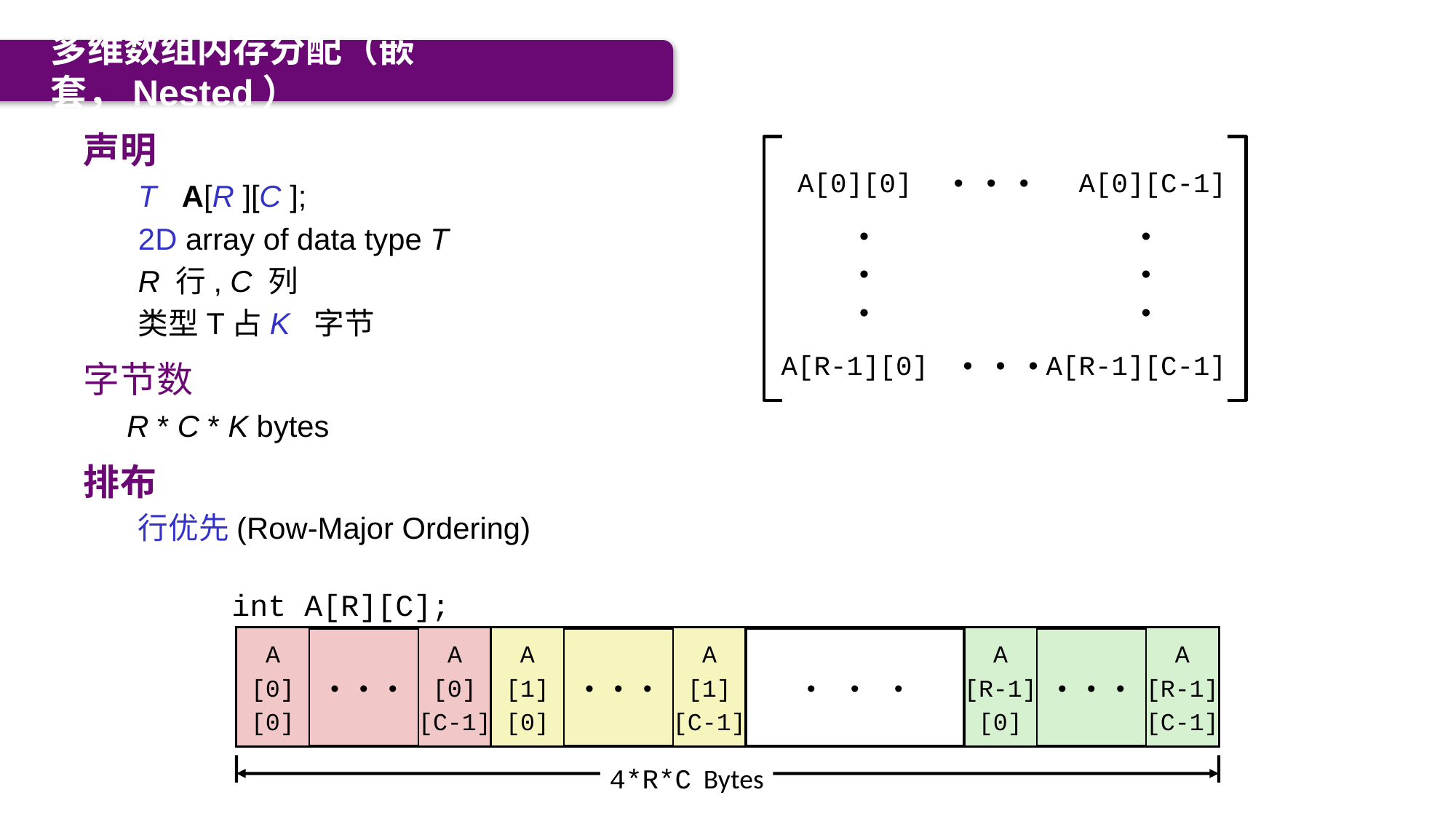

多维数组内存分配（嵌套，Nested）

声明
T   A[R ][C ];
2D array of data type T
R 行, C 列
类型T占K  字节
字节数
 R * C * K bytes
排布
行优先(Row-Major Ordering)

A[0][0]
• • •
A[0][C-1]
•
•
•
•
•
•
A[R-1][0]
• • •
A[R-1][C-1]
int A[R][C];
• • •
A
[0]
[0]
A
[0]
[C-1]
• • •
A
[1]
[0]
A
[1]
[C-1]
•  •  •
• • •
A
[R-1]
[0]
A
[R-1]
[C-1]

4*R*C  Bytes